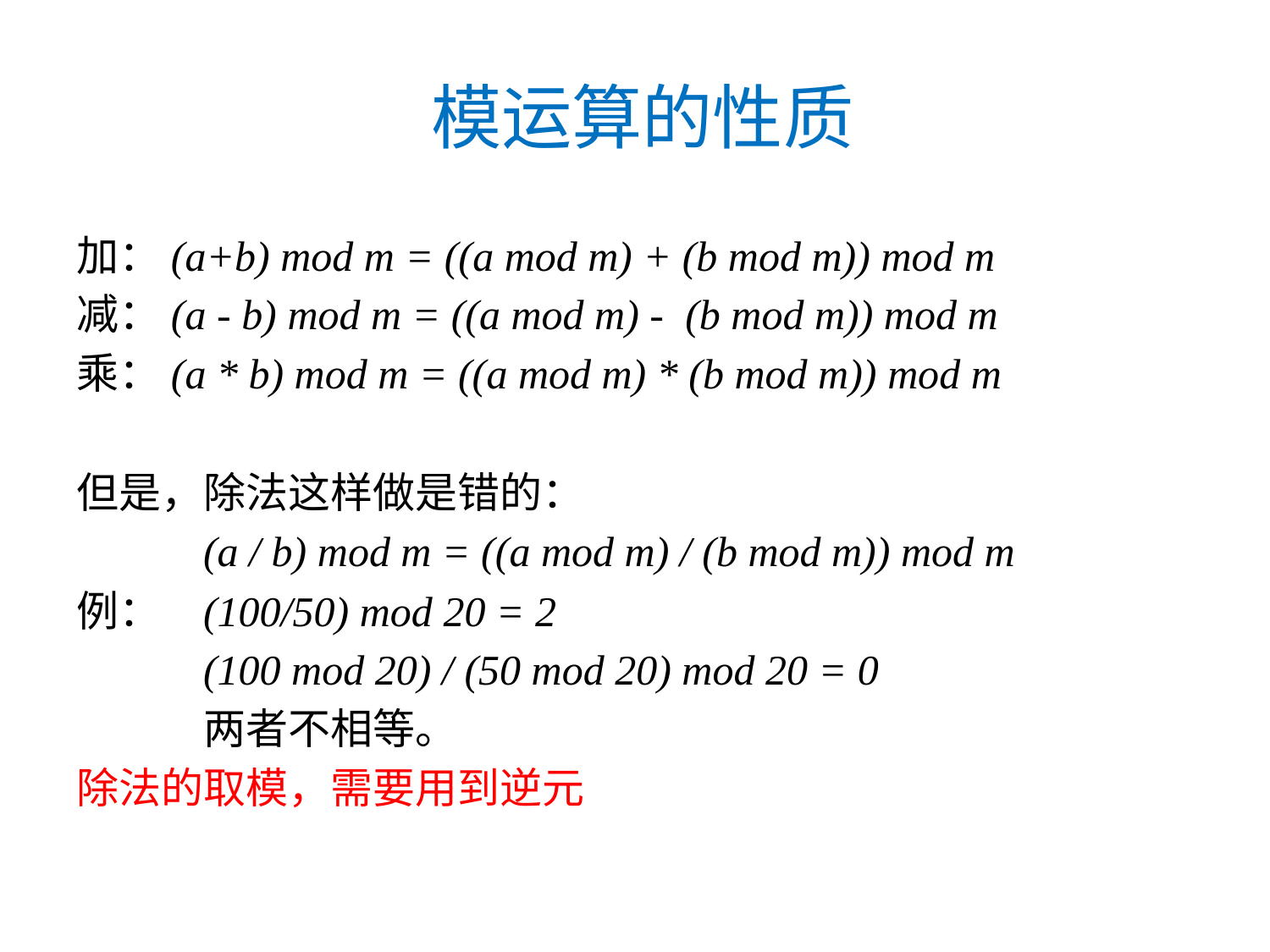

# 模运算的性质
加：(a+b) mod m = ((a mod m) + (b mod m)) mod m
减：(a - b) mod m = ((a mod m) -  (b mod m)) mod m
乘：(a * b) mod m = ((a mod m) * (b mod m)) mod m

但是，除法这样做是错的：
	(a / b) mod m = ((a mod m) / (b mod m)) mod m
例：	(100/50) mod 20 = 2
	(100 mod 20) / (50 mod 20) mod 20 = 0
	两者不相等。
除法的取模，需要用到逆元